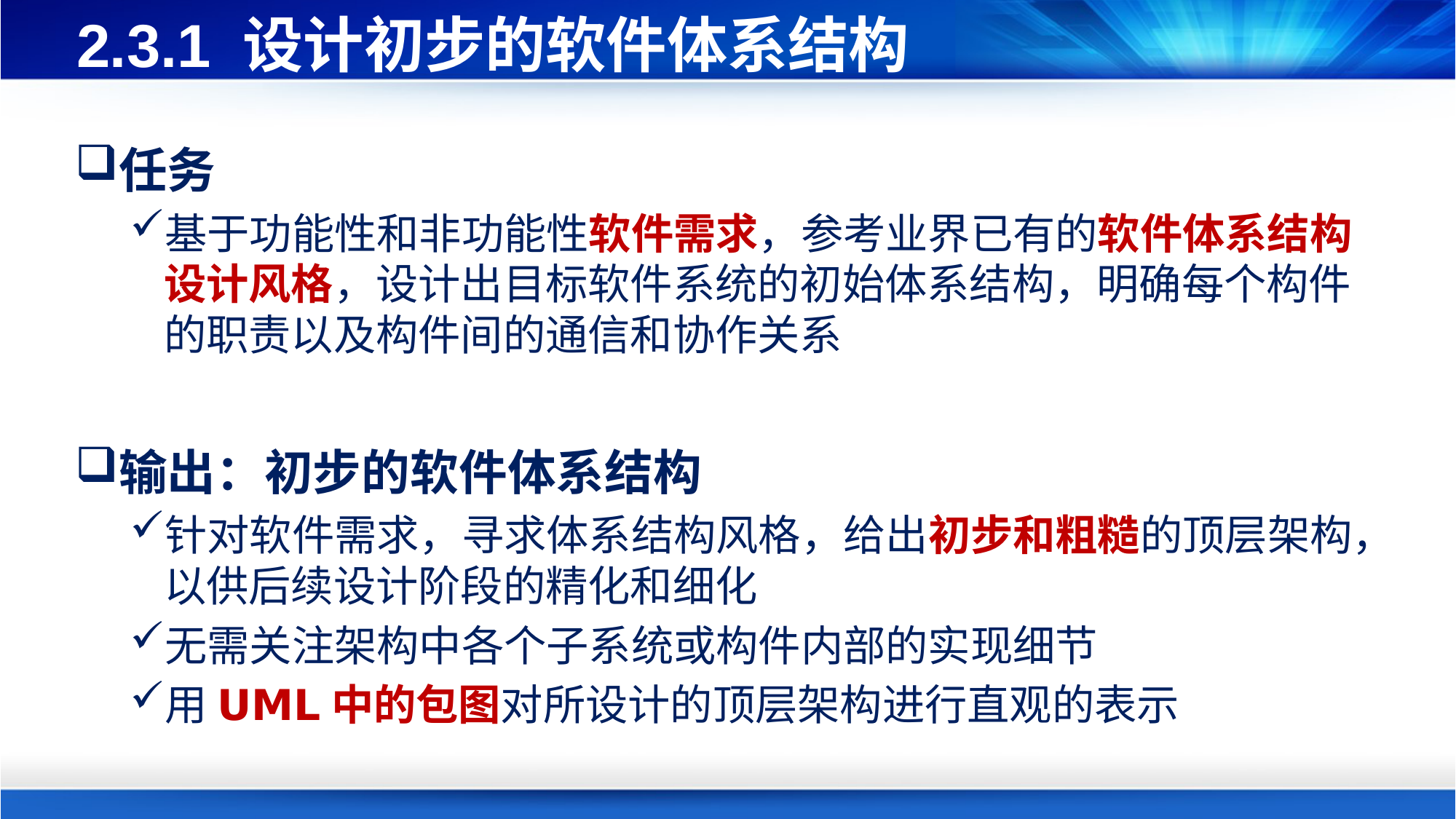

# 2.3.1 设计初步的软件体系结构
任务
基于功能性和非功能性软件需求，参考业界已有的软件体系结构设计风格，设计出目标软件系统的初始体系结构，明确每个构件的职责以及构件间的通信和协作关系

输出：初步的软件体系结构
针对软件需求，寻求体系结构风格，给出初步和粗糙的顶层架构，以供后续设计阶段的精化和细化
无需关注架构中各个子系统或构件内部的实现细节
用UML中的包图对所设计的顶层架构进行直观的表示